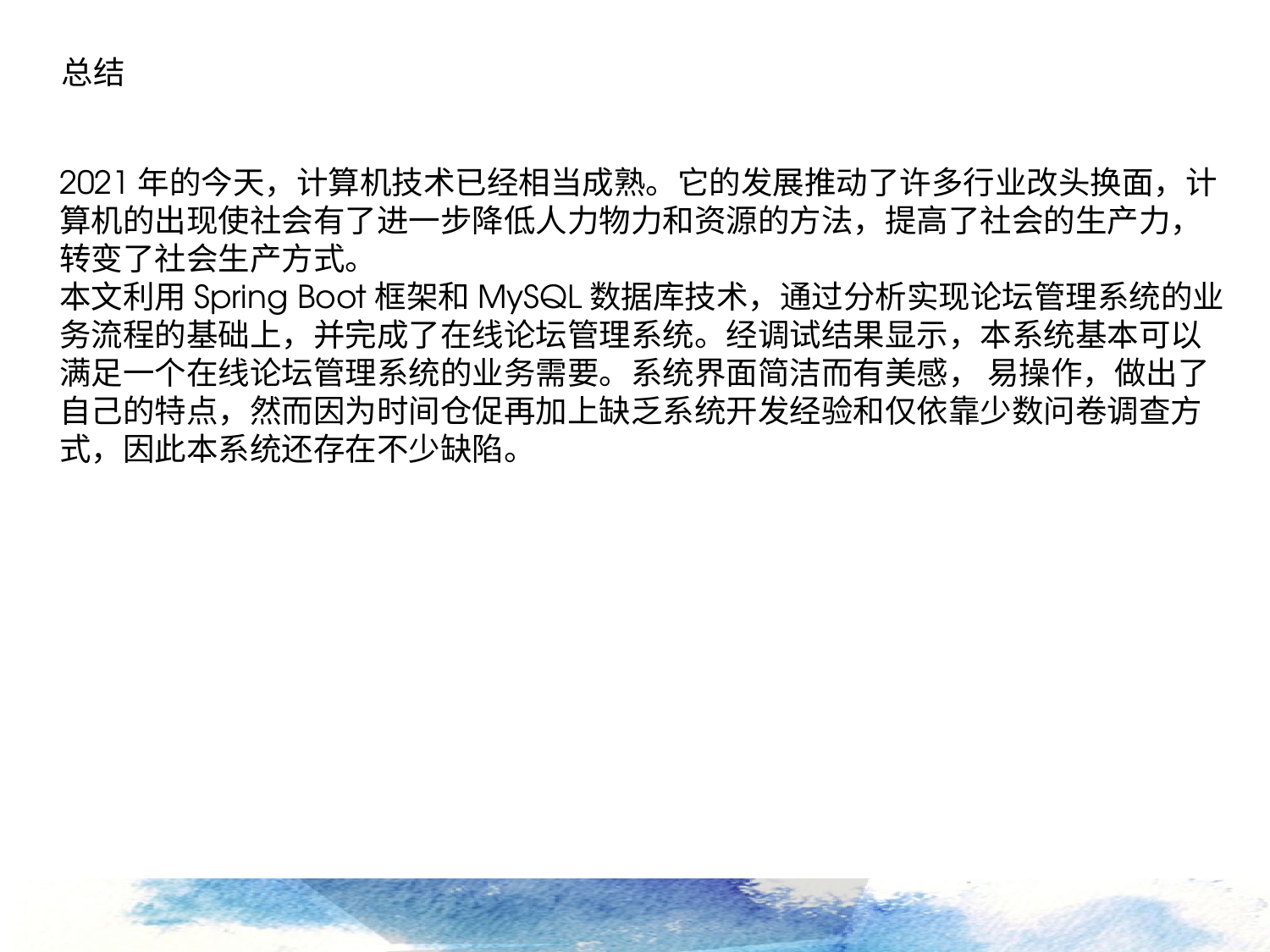

总结
2021年的今天，计算机技术已经相当成熟。它的发展推动了许多行业改头换面，计算机的出现使社会有了进一步降低人力物力和资源的方法，提高了社会的生产力，转变了社会生产方式。
本文利用Spring Boot框架和MySQL数据库技术，通过分析实现论坛管理系统的业务流程的基础上，并完成了在线论坛管理系统。经调试结果显示，本系统基本可以满足一个在线论坛管理系统的业务需要。系统界面简洁而有美感， 易操作，做出了自己的特点，然而因为时间仓促再加上缺乏系统开发经验和仅依靠少数问卷调查方式，因此本系统还存在不少缺陷。